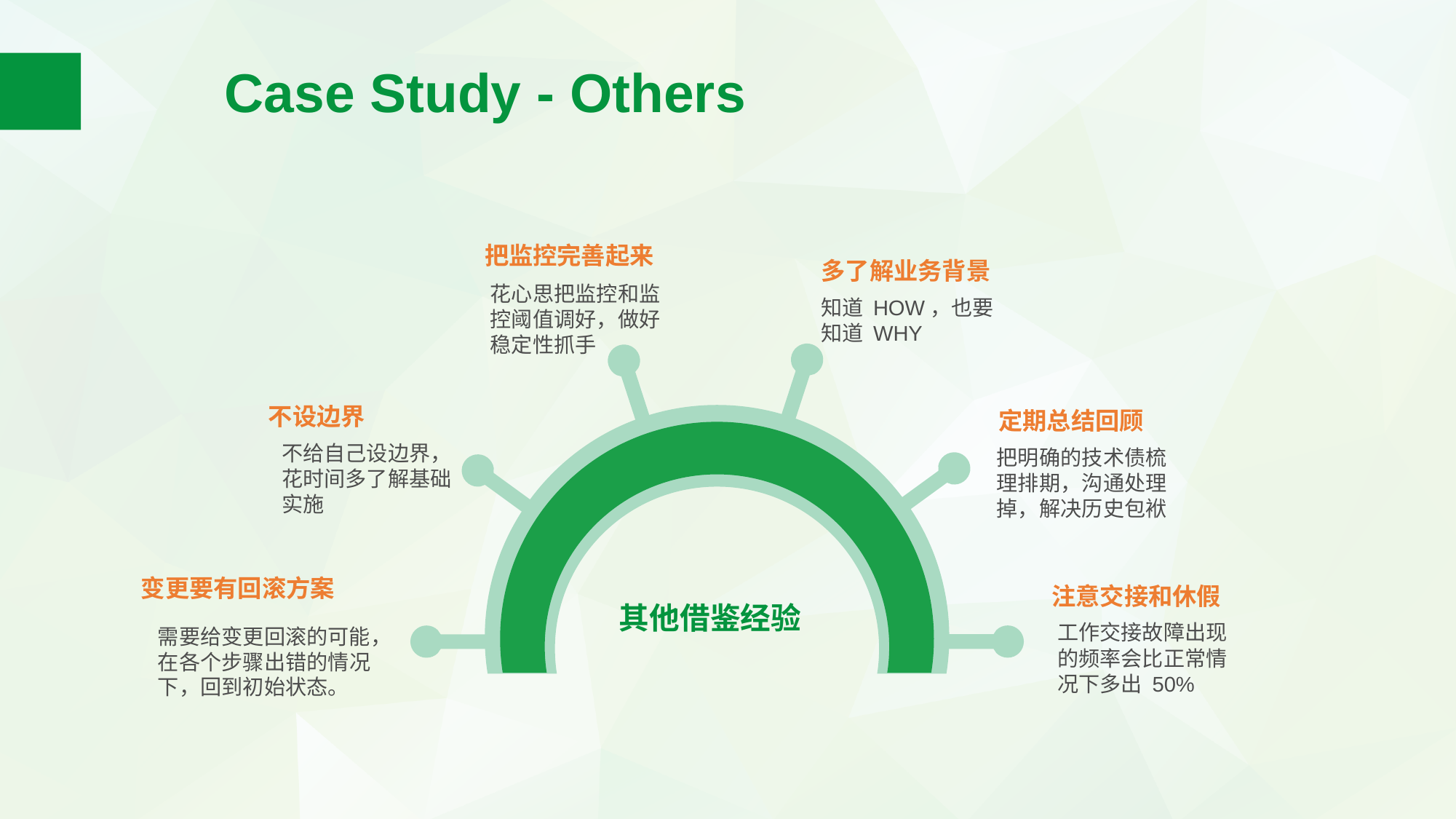

Case Study - Others
把监控完善起来
花心思把监控和监控阈值调好，做好稳定性抓手
多了解业务背景
知道 HOW，也要知道 WHY

不设边界
不给自己设边界，花时间多了解基础实施
定期总结回顾
把明确的技术债梳理排期，沟通处理掉，解决历史包袱

变更要有回滚方案
需要给变更回滚的可能，在各个步骤出错的情况下，回到初始状态。
注意交接和休假

工作交接故障出现的频率会比正常情况下多出 50%
    其他借鉴经验